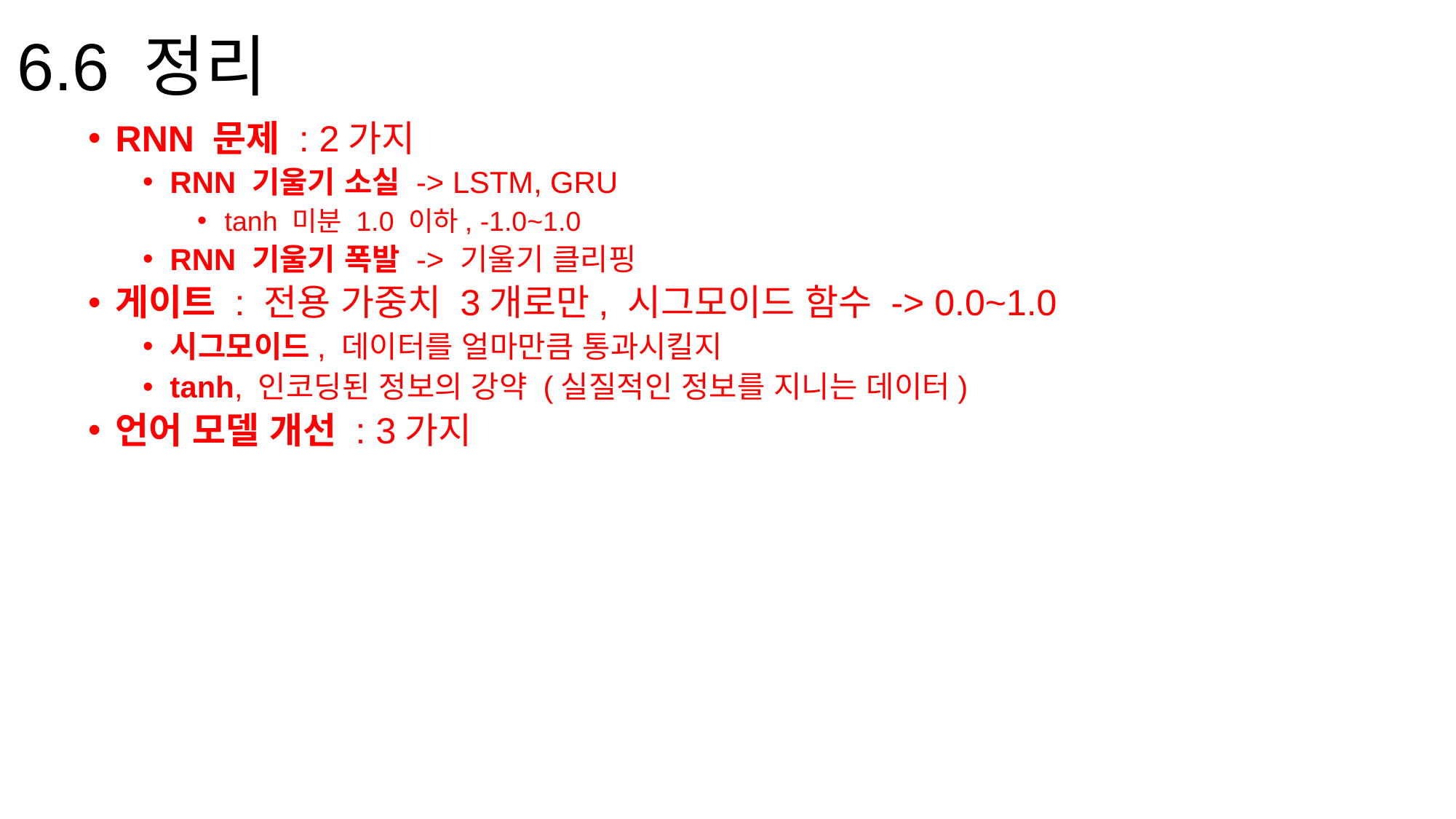

# 6.6 정리
RNN 문제 : 2가지
RNN 기울기 소실 -> LSTM, GRU
tanh 미분 1.0 이하, -1.0~1.0
RNN 기울기 폭발 -> 기울기 클리핑
게이트 : 전용 가중치 3개로만, 시그모이드 함수 -> 0.0~1.0
시그모이드, 데이터를 얼마만큼 통과시킬지
tanh, 인코딩된 정보의 강약 (실질적인 정보를 지니는 데이터)
언어 모델 개선 : 3가지